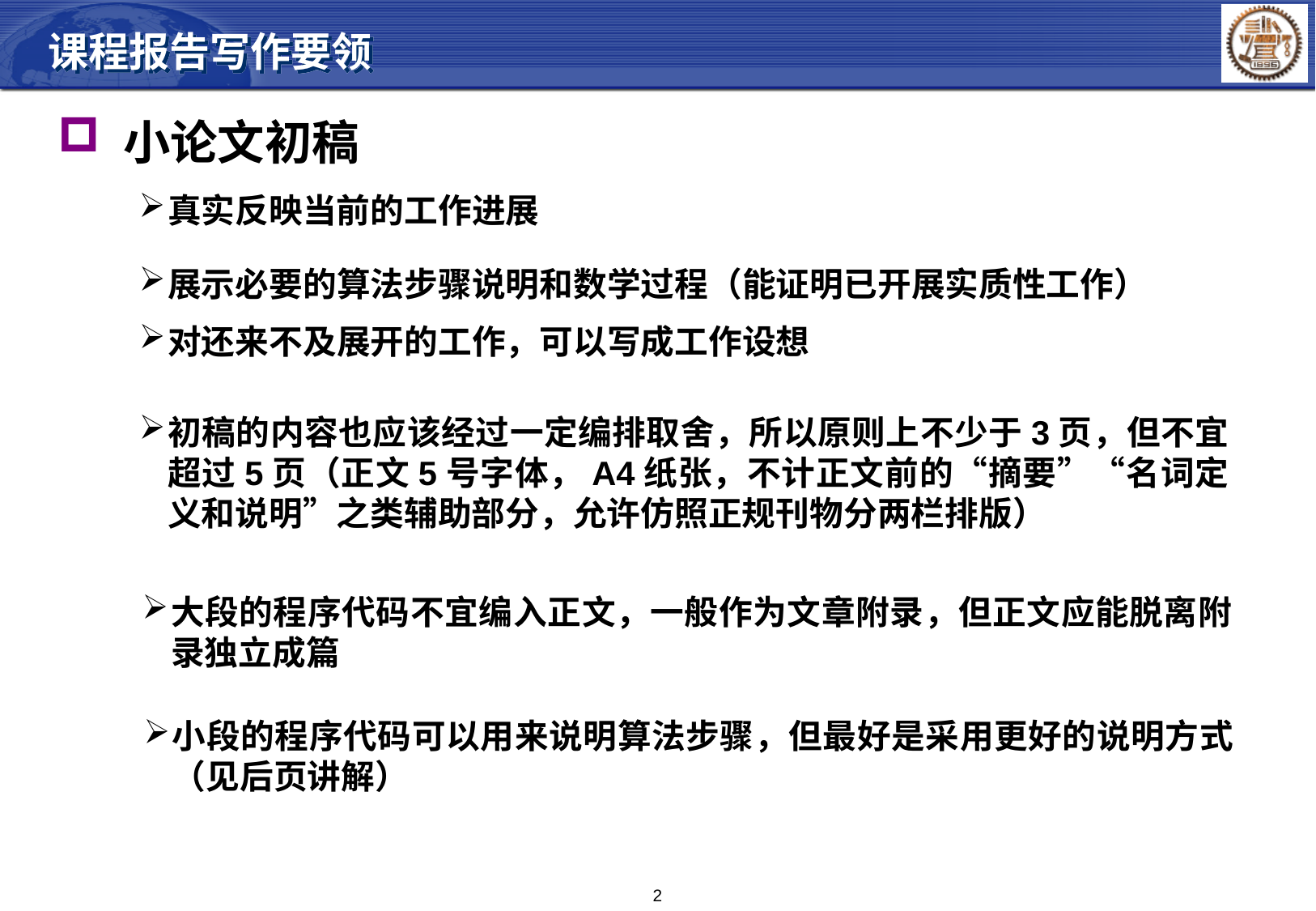

课程报告写作要领
 小论文初稿
真实反映当前的工作进展
展示必要的算法步骤说明和数学过程（能证明已开展实质性工作）
对还来不及展开的工作，可以写成工作设想
初稿的内容也应该经过一定编排取舍，所以原则上不少于3页，但不宜超过5页（正文5号字体，A4纸张，不计正文前的“摘要”“名词定义和说明”之类辅助部分，允许仿照正规刊物分两栏排版）
大段的程序代码不宜编入正文，一般作为文章附录，但正文应能脱离附录独立成篇
小段的程序代码可以用来说明算法步骤，但最好是采用更好的说明方式（见后页讲解）
2